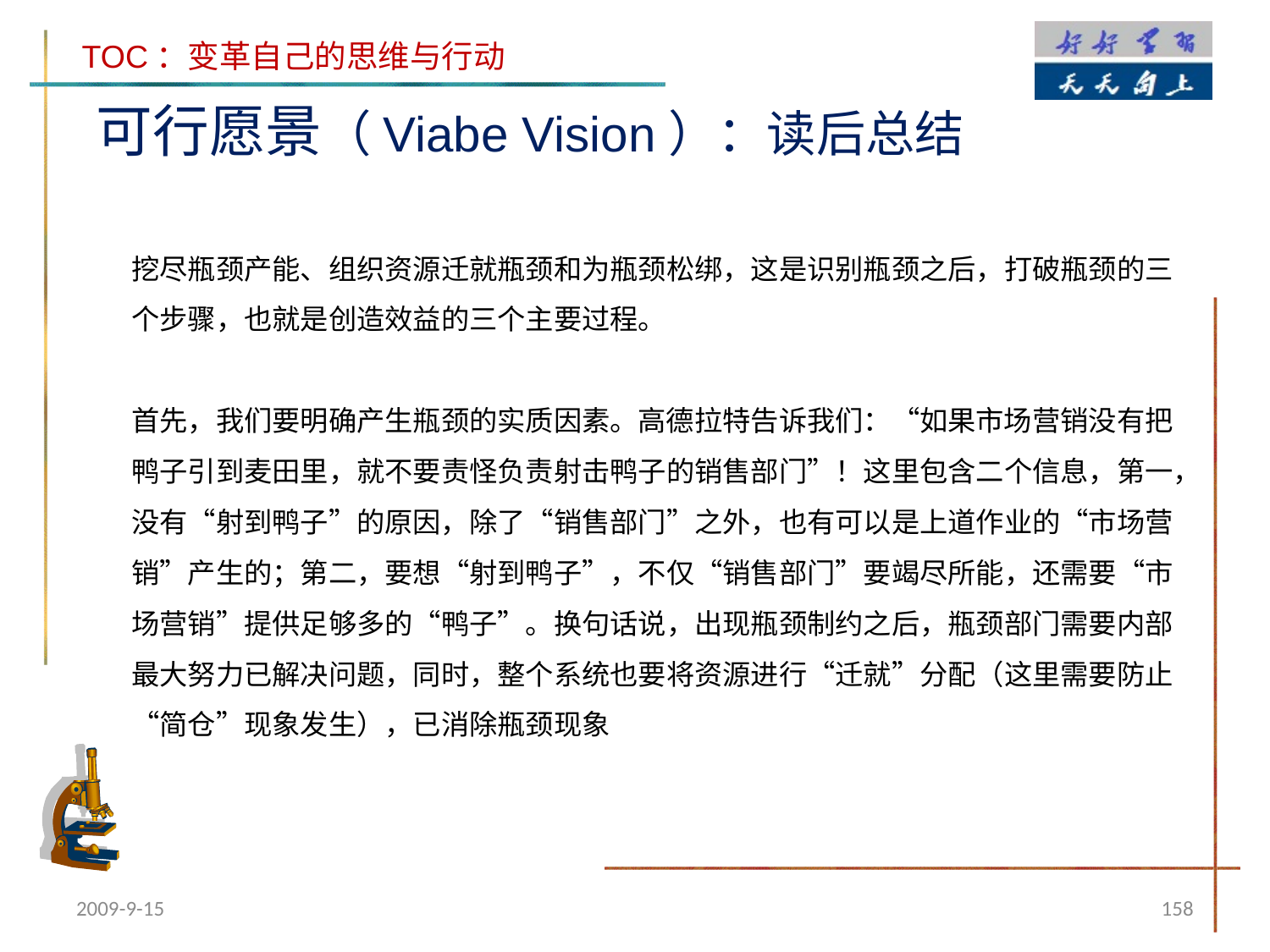

可行愿景（Viabe Vision）：读后总结
挖尽瓶颈产能、组织资源迁就瓶颈和为瓶颈松绑，这是识别瓶颈之后，打破瓶颈的三个步骤，也就是创造效益的三个主要过程。

首先，我们要明确产生瓶颈的实质因素。高德拉特告诉我们：“如果市场营销没有把鸭子引到麦田里，就不要责怪负责射击鸭子的销售部门”！这里包含二个信息，第一，没有“射到鸭子”的原因，除了“销售部门”之外，也有可以是上道作业的“市场营销”产生的；第二，要想“射到鸭子”，不仅“销售部门”要竭尽所能，还需要“市场营销”提供足够多的“鸭子”。换句话说，出现瓶颈制约之后，瓶颈部门需要内部最大努力已解决问题，同时，整个系统也要将资源进行“迁就”分配（这里需要防止“简仓”现象发生），已消除瓶颈现象
2009-9-15
158